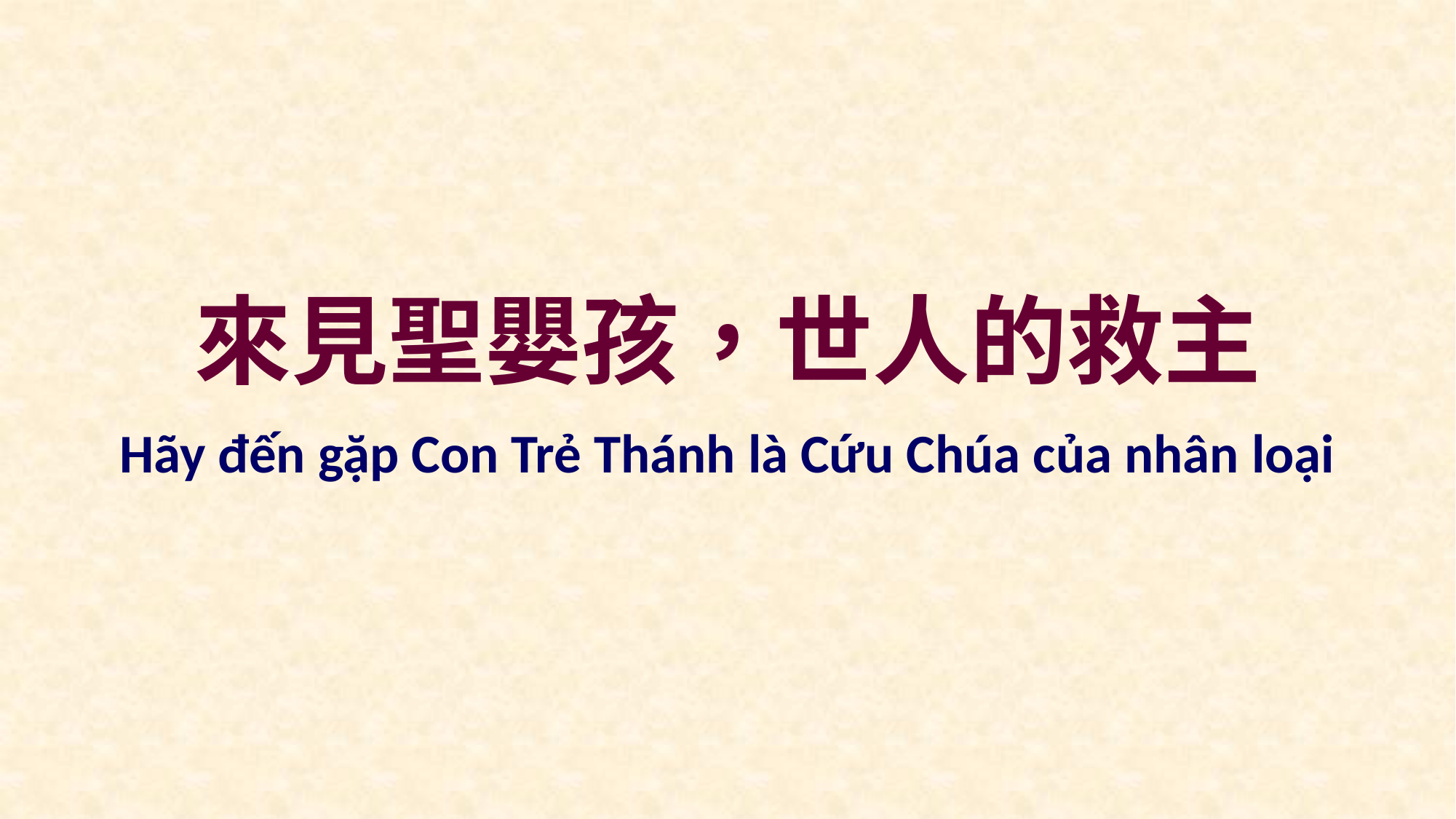

來見聖嬰孩，世人的救主
Hãy đến gặp Con Trẻ Thánh là Cứu Chúa của nhân loại